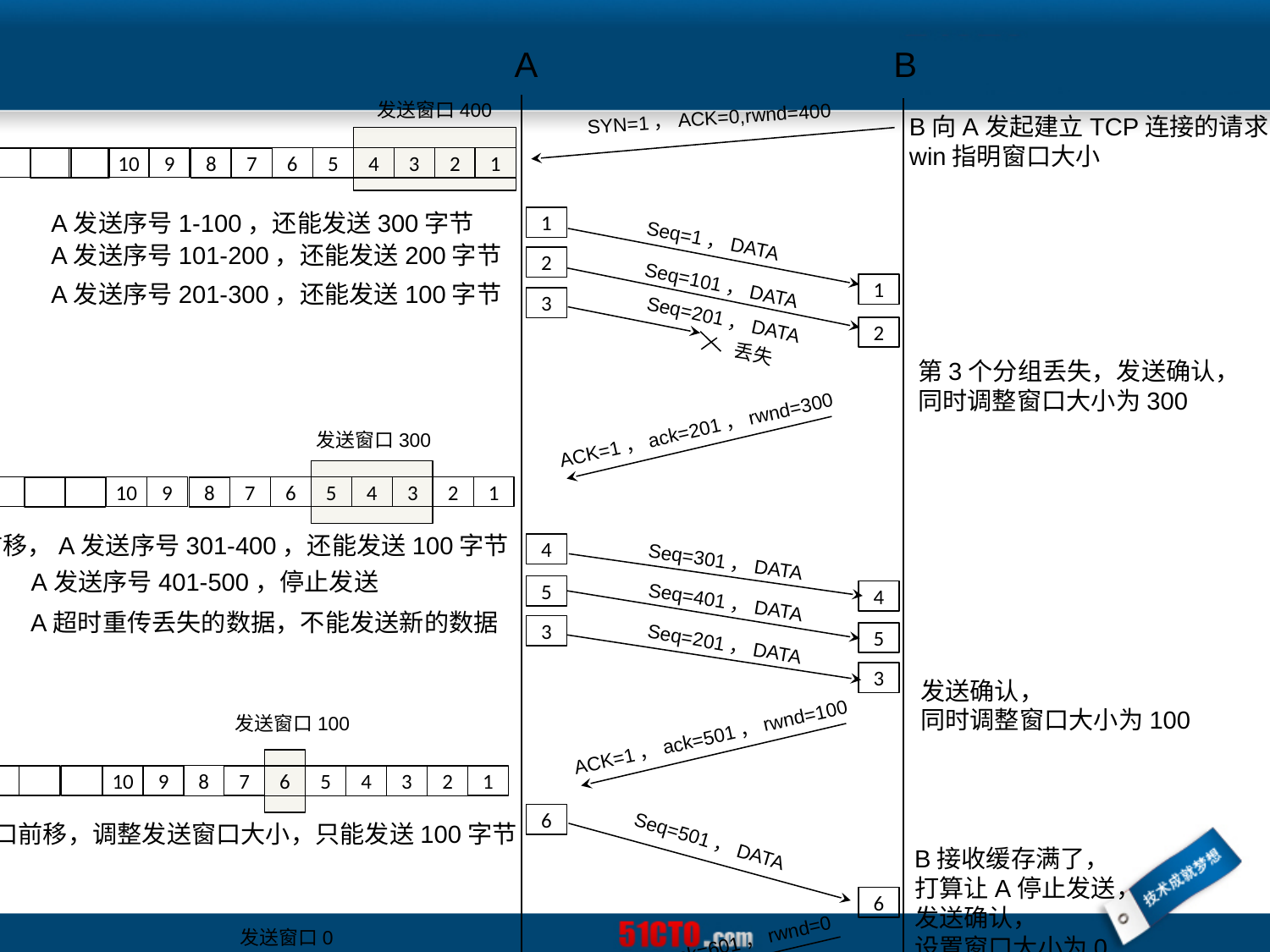

A
B
发送窗口400
SYN=1，ACK=0,rwnd=400
B向A发起建立TCP连接的请求
win指明窗口大小

1
6
5
4
3
2

10
9
8
7
A发送序号1-100，还能发送300字节
1
Seq=1，DATA
A发送序号101-200，还能发送200字节
2
Seq=101，DATA
A发送序号201-300，还能发送100字节
1
3
Seq=201，DATA
2
丢失
第3个分组丢失，发送确认，
同时调整窗口大小为300
ACK=1，ack=201，rwnd=300
发送窗口300

1
6
5
4
3
2

10
9
7

8
窗口前移，A发送序号301-400，还能发送100字节
4
Seq=301，DATA
A发送序号401-500，停止发送
5
4
Seq=401，DATA
A超时重传丢失的数据，不能发送新的数据
3
5
Seq=201，DATA
3
发送确认，
同时调整窗口大小为100
发送窗口100
ACK=1，ack=501，rwnd=100

8
1
6
5
4
3
2

10
9
7

6
窗口前移，调整发送窗口大小，只能发送100字节
Seq=501，DATA
B接收缓存满了，
打算让A停止发送，
发送确认，
设置窗口大小为0
6
发送窗口0
ACK=1，ack=601，rwnd=0

1
6
5
4
3
2

10
9
8
7
缓存有了空间，
打算让A继续发送，
发送确认，
调整窗口大小为400
窗口前移，调整发送窗口为0，停止发送
ACK=1，ack=601，rwnd=400
t